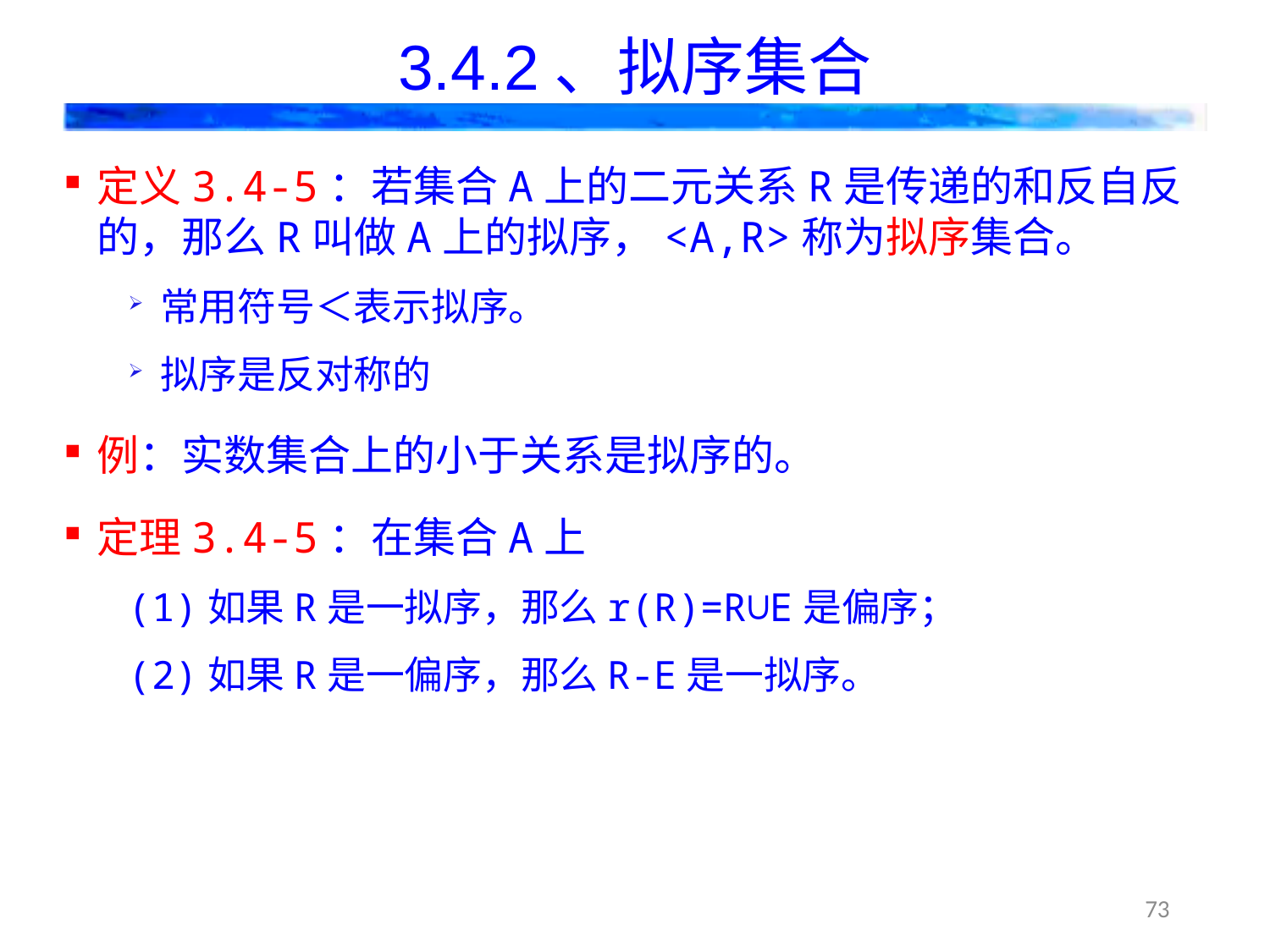

# 3.4.2、拟序集合
定义3.4-5：若集合A上的二元关系R是传递的和反自反的，那么R叫做A上的拟序，<A,R>称为拟序集合。
常用符号＜表示拟序。
拟序是反对称的
例：实数集合上的小于关系是拟序的。
定理3.4-5：在集合A上
(1)如果R是一拟序，那么r(R)=R∪E是偏序；
(2)如果R是一偏序，那么R-E是一拟序。
73